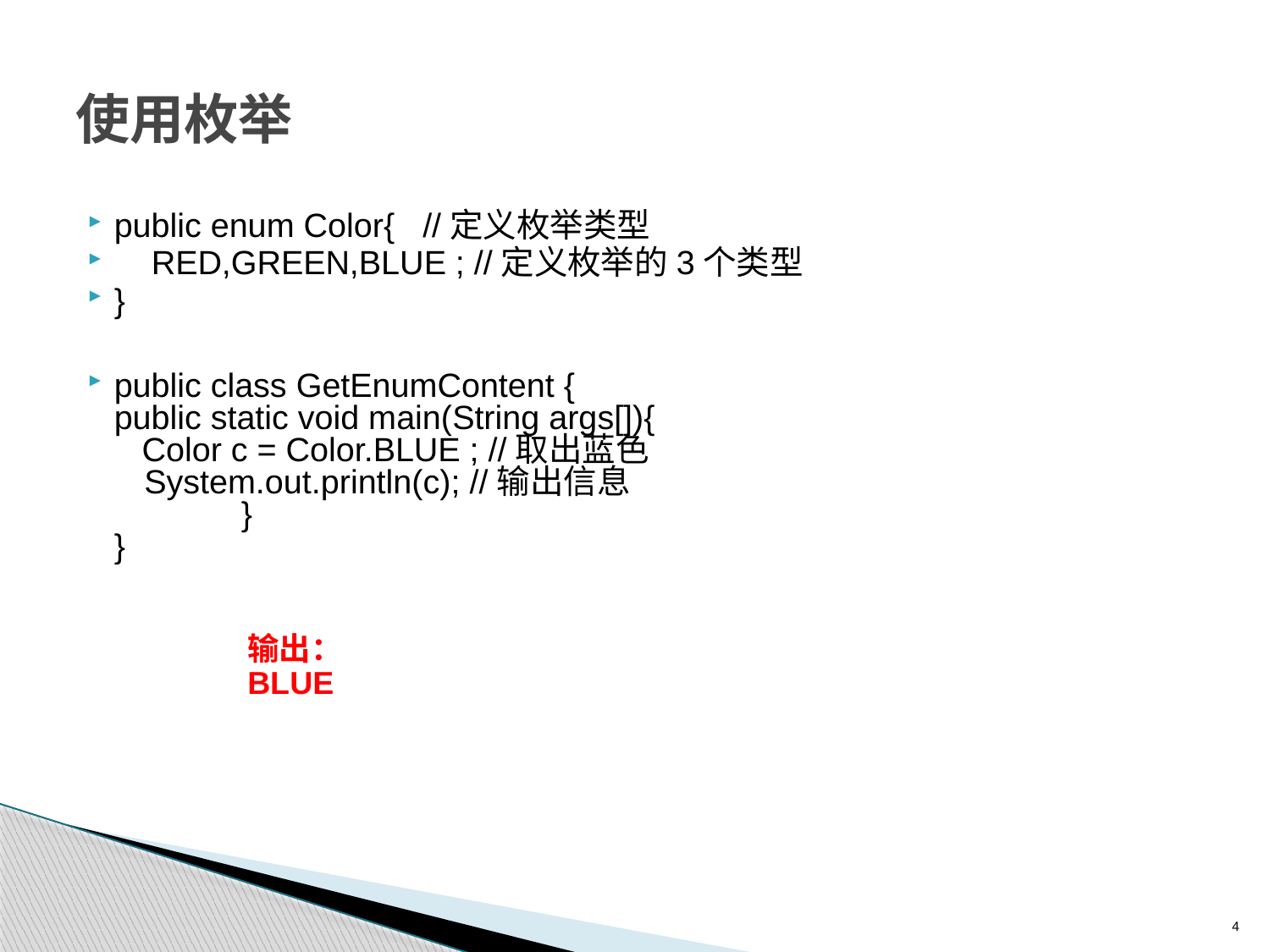

# 使用枚举
public enum Color{   //定义枚举类型
    RED,GREEN,BLUE ; //定义枚举的3个类型
}

public class GetEnumContent {
public static void main(String args[]){
   Color c = Color.BLUE ; //取出蓝色
   System.out.println(c); //输出信息
	}
}
输出：
BLUE
4